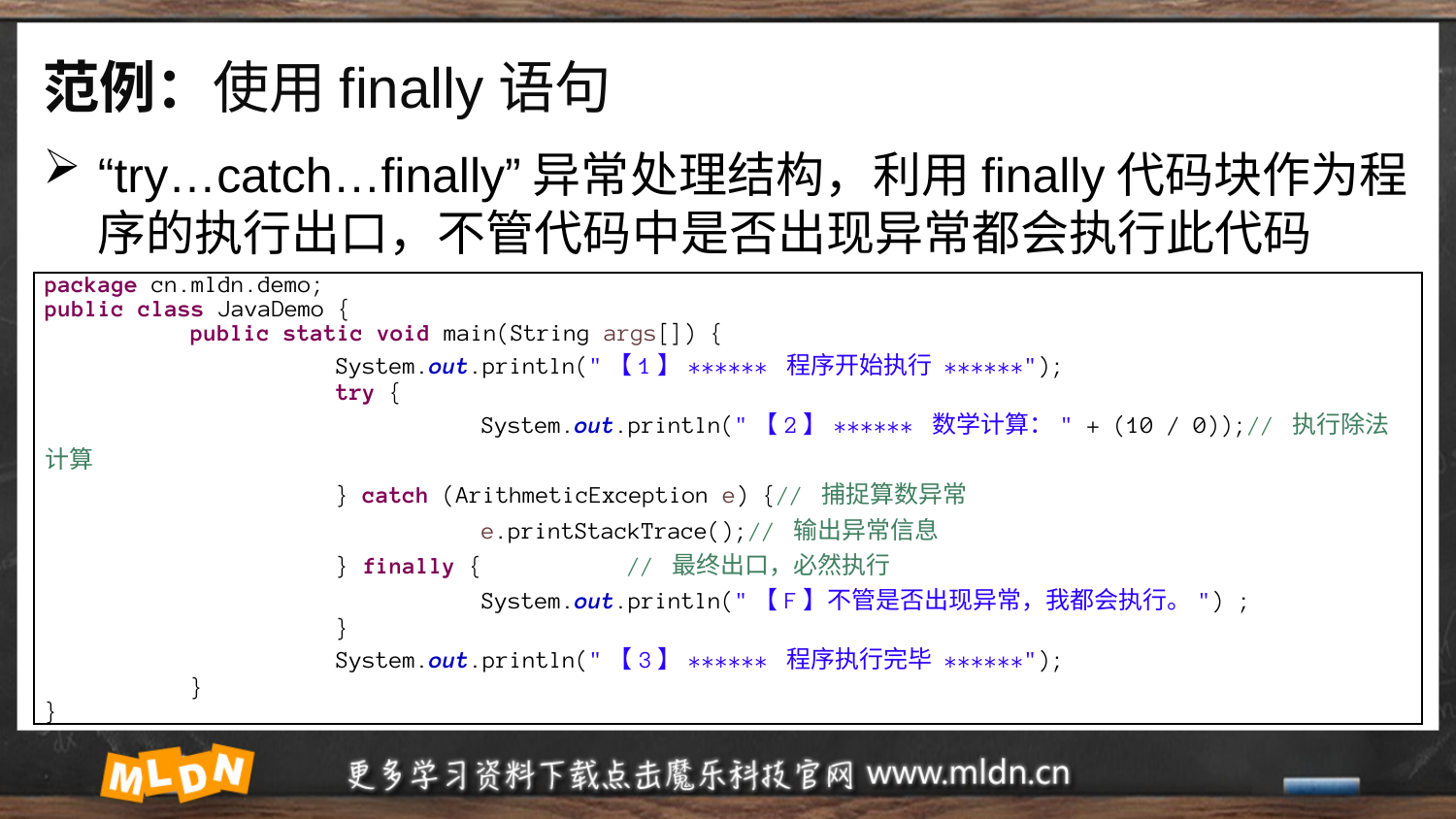

# 范例：使用finally语句
“try…catch…finally”异常处理结构，利用finally代码块作为程序的执行出口，不管代码中是否出现异常都会执行此代码
| package cn.mldn.demo; public class JavaDemo { public static void main(String args[]) { System.out.println("【1】\*\*\*\*\*\* 程序开始执行 \*\*\*\*\*\*"); try { System.out.println("【2】\*\*\*\*\*\* 数学计算：" + (10 / 0));// 执行除法计算 } catch (ArithmeticException e) {// 捕捉算数异常 e.printStackTrace();// 输出异常信息 } finally { // 最终出口，必然执行 System.out.println("【F】不管是否出现异常，我都会执行。") ; } System.out.println("【3】\*\*\*\*\*\* 程序执行完毕 \*\*\*\*\*\*"); } } |
| --- |